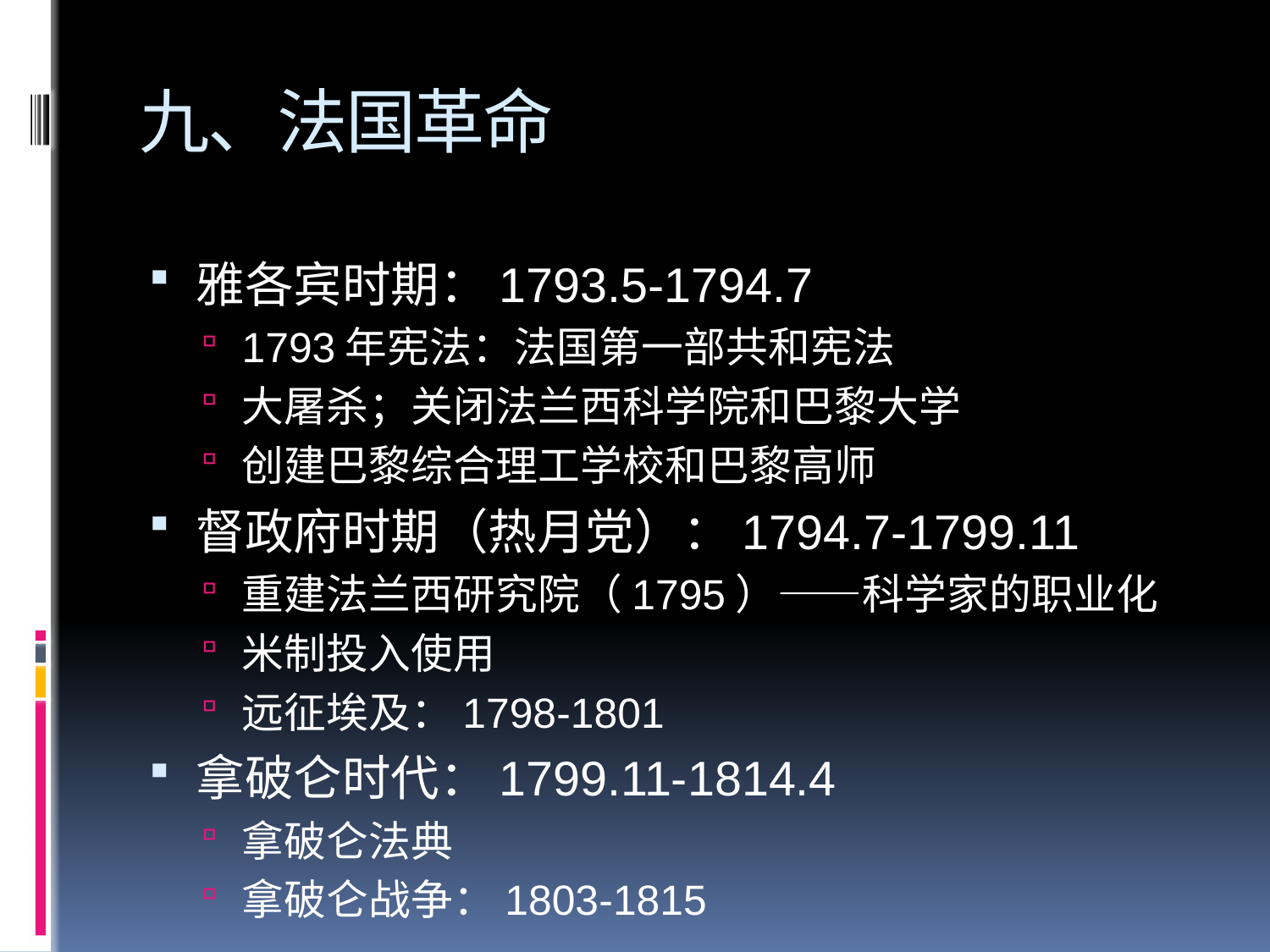

# 九、法国革命
雅各宾时期：1793.5-1794.7
1793年宪法：法国第一部共和宪法
大屠杀；关闭法兰西科学院和巴黎大学
创建巴黎综合理工学校和巴黎高师
督政府时期（热月党）：1794.7-1799.11
重建法兰西研究院（1795）——科学家的职业化
米制投入使用
远征埃及：1798-1801
拿破仑时代：1799.11-1814.4
拿破仑法典
拿破仑战争：1803-1815